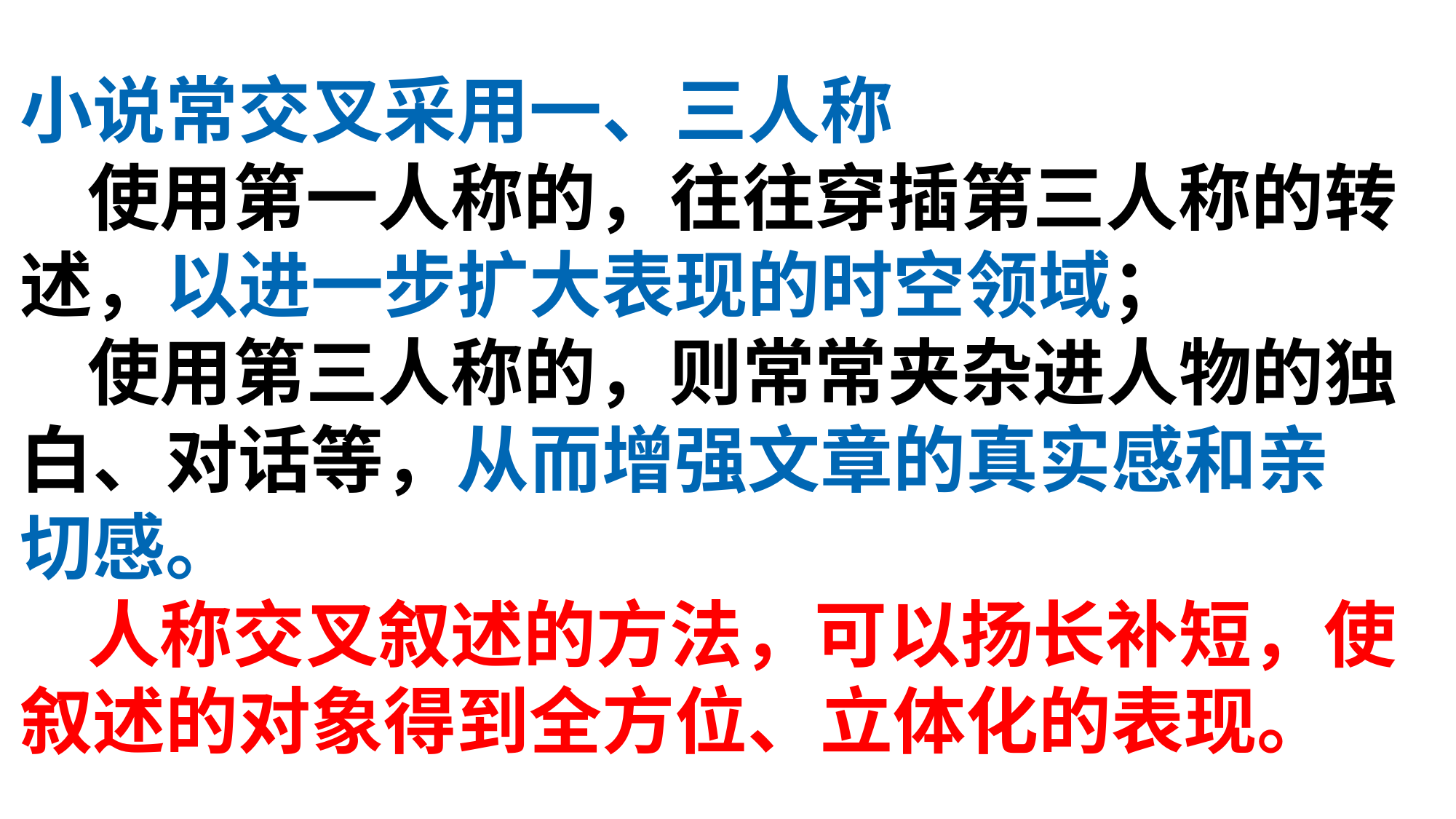

小说常交叉采用一、三人称
   使用第一人称的，往往穿插第三人称的转述，以进一步扩大表现的时空领域；
   使用第三人称的，则常常夹杂进人物的独白、对话等，从而增强文章的真实感和亲切感。
   人称交叉叙述的方法，可以扬长补短，使叙述的对象得到全方位、立体化的表现。